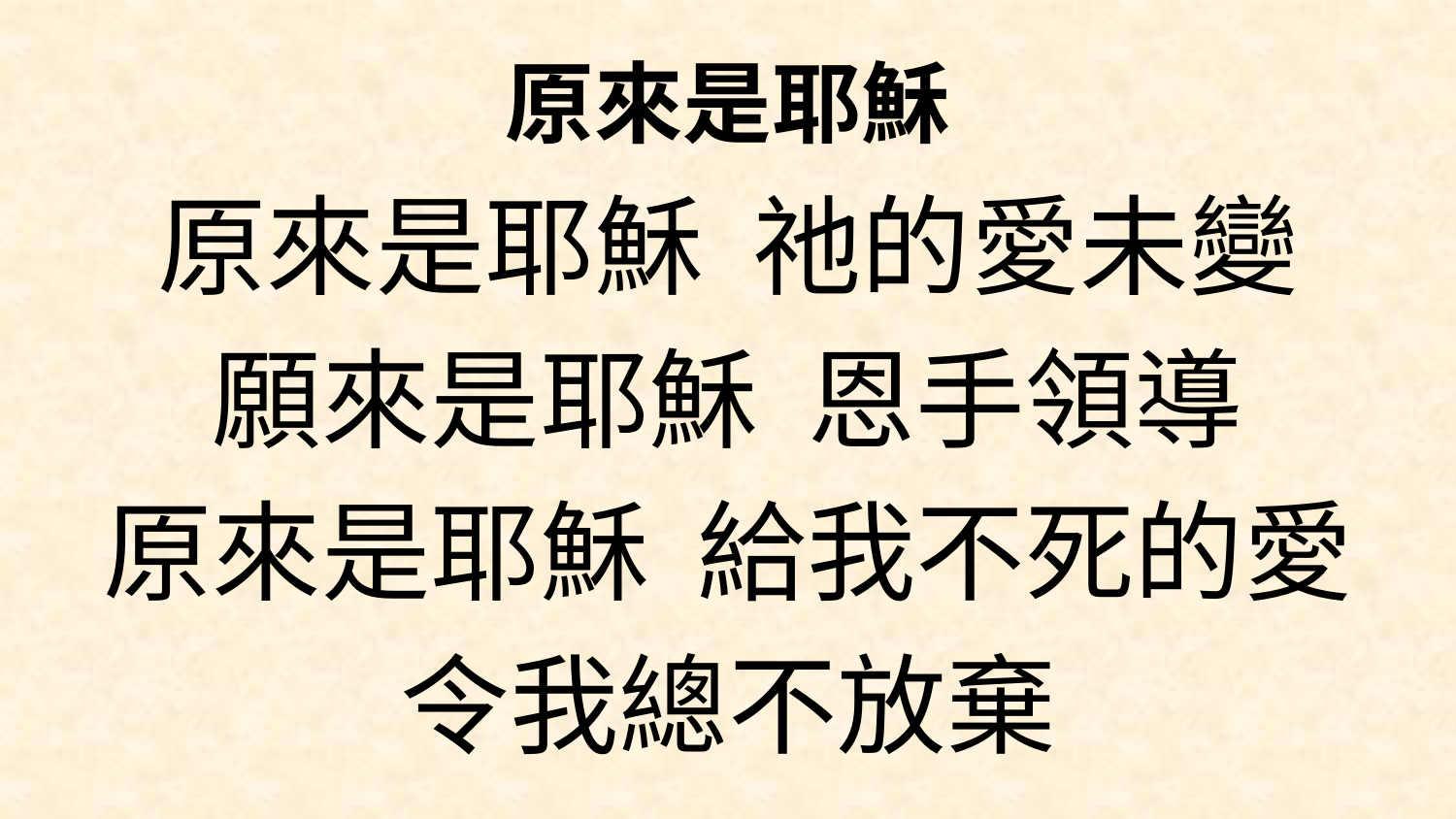

# 原來是耶穌
原來是耶穌  祂的愛未變
願來是耶穌  恩手領導
原來是耶穌  給我不死的愛
令我總不放棄